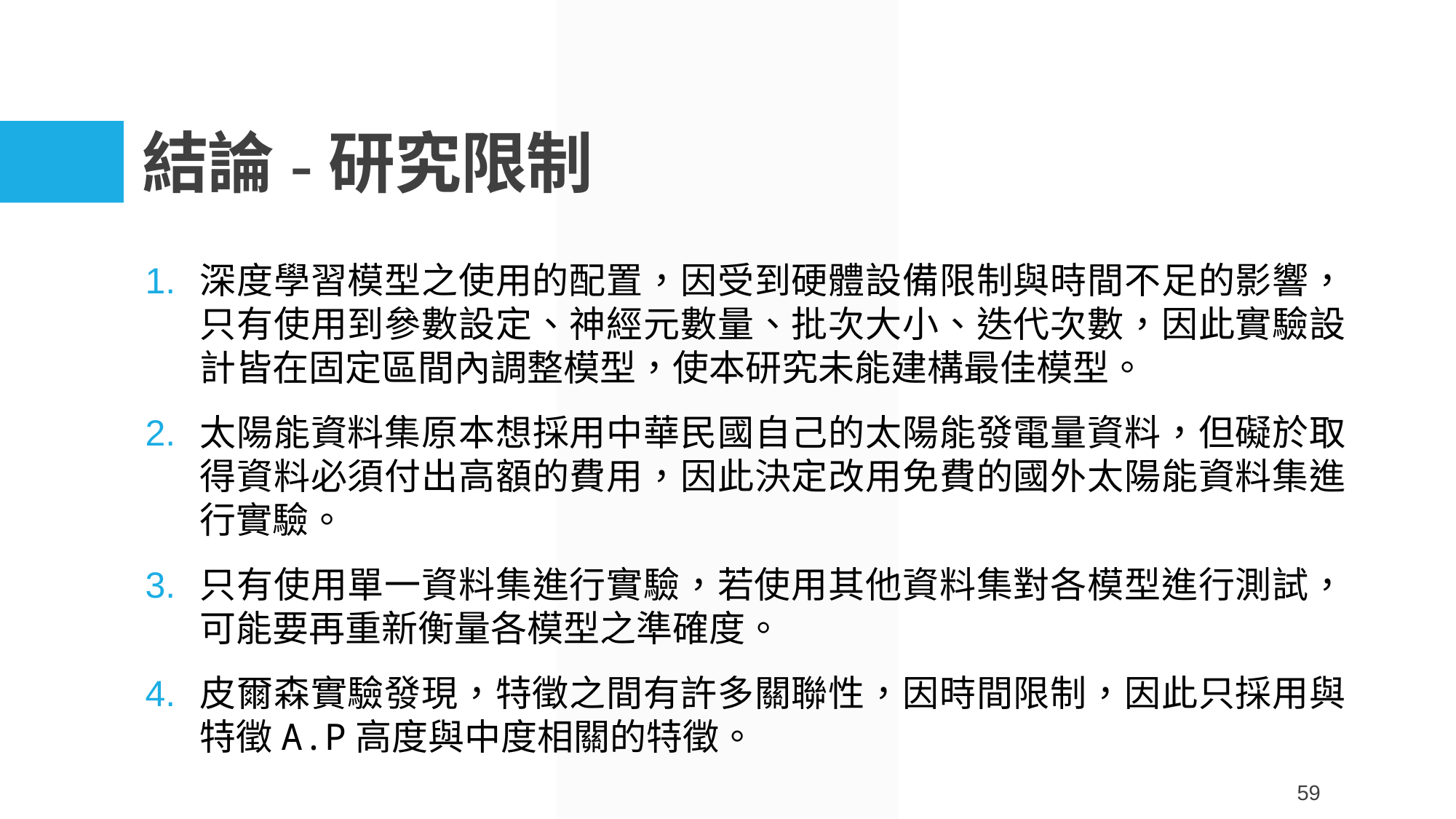

# 結論-研究限制
深度學習模型之使用的配置，因受到硬體設備限制與時間不足的影響，只有使用到參數設定、神經元數量、批次大小、迭代次數，因此實驗設計皆在固定區間內調整模型，使本研究未能建構最佳模型。
太陽能資料集原本想採用中華民國自己的太陽能發電量資料，但礙於取得資料必須付出高額的費用，因此決定改用免費的國外太陽能資料集進行實驗。
只有使用單一資料集進行實驗，若使用其他資料集對各模型進行測試，可能要再重新衡量各模型之準確度。
皮爾森實驗發現，特徵之間有許多關聯性，因時間限制，因此只採用與特徵A.P高度與中度相關的特徵。
59